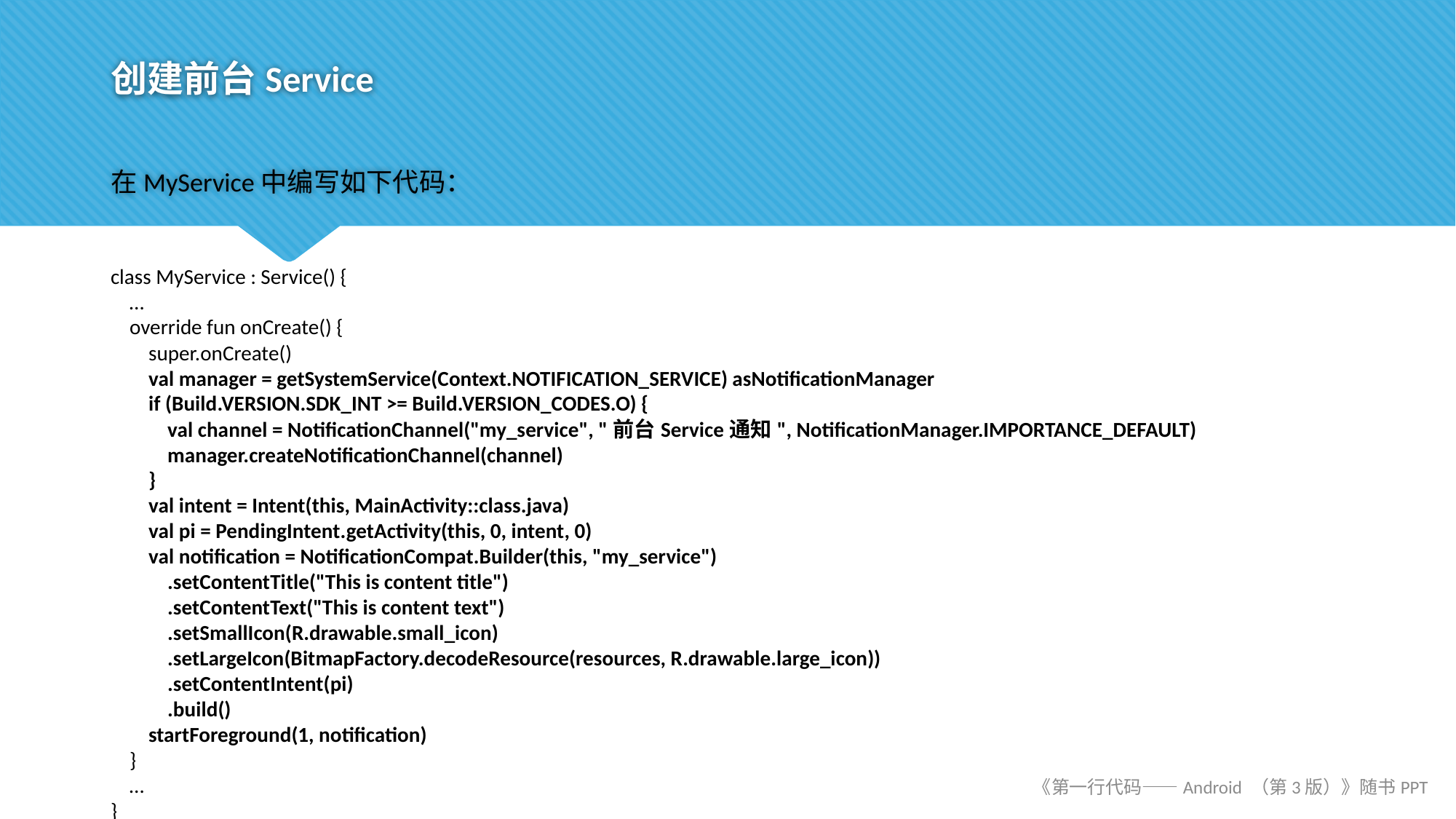

# 创建前台Service
在MyService中编写如下代码：
class MyService : Service() {
    …
    override fun onCreate() {
        super.onCreate()
        val manager = getSystemService(Context.NOTIFICATION_SERVICE) asNotificationManager
        if (Build.VERSION.SDK_INT >= Build.VERSION_CODES.O) {
            val channel = NotificationChannel("my_service", "前台Service通知", NotificationManager.IMPORTANCE_DEFAULT)
            manager.createNotificationChannel(channel)
        }
        val intent = Intent(this, MainActivity::class.java)
        val pi = PendingIntent.getActivity(this, 0, intent, 0)
        val notification = NotificationCompat.Builder(this, "my_service")
            .setContentTitle("This is content title")
            .setContentText("This is content text")
            .setSmallIcon(R.drawable.small_icon)
            .setLargeIcon(BitmapFactory.decodeResource(resources, R.drawable.large_icon))
            .setContentIntent(pi)
            .build()
        startForeground(1, notification)
    }
    …
}